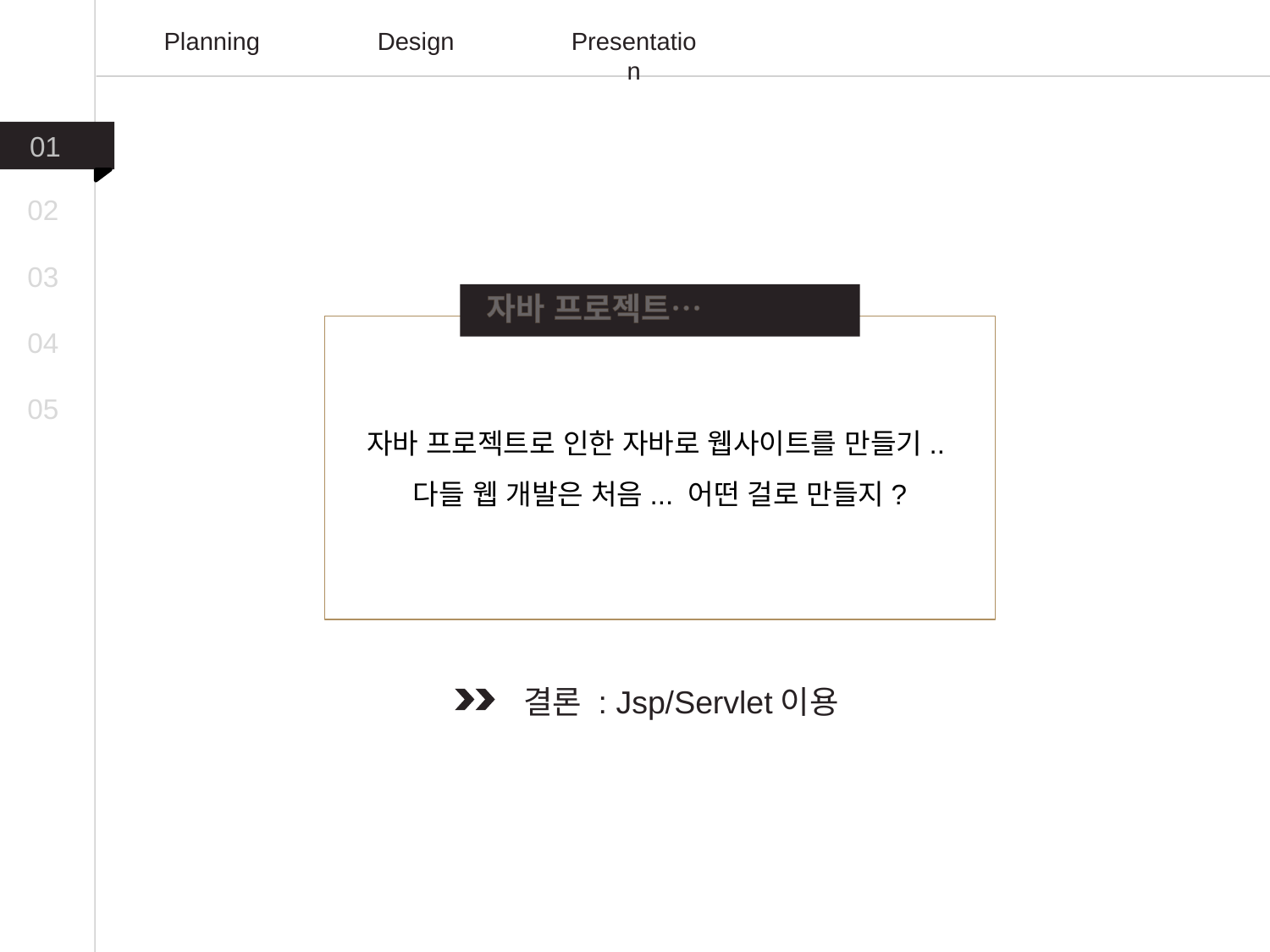

Planning
Design
Presentation

01

02
03
자바 프로젝트…

04
05
자바 프로젝트로 인한 자바로 웹사이트를 만들기..
다들 웹 개발은 처음... 어떤 걸로 만들지?
결론 : Jsp/Servlet이용